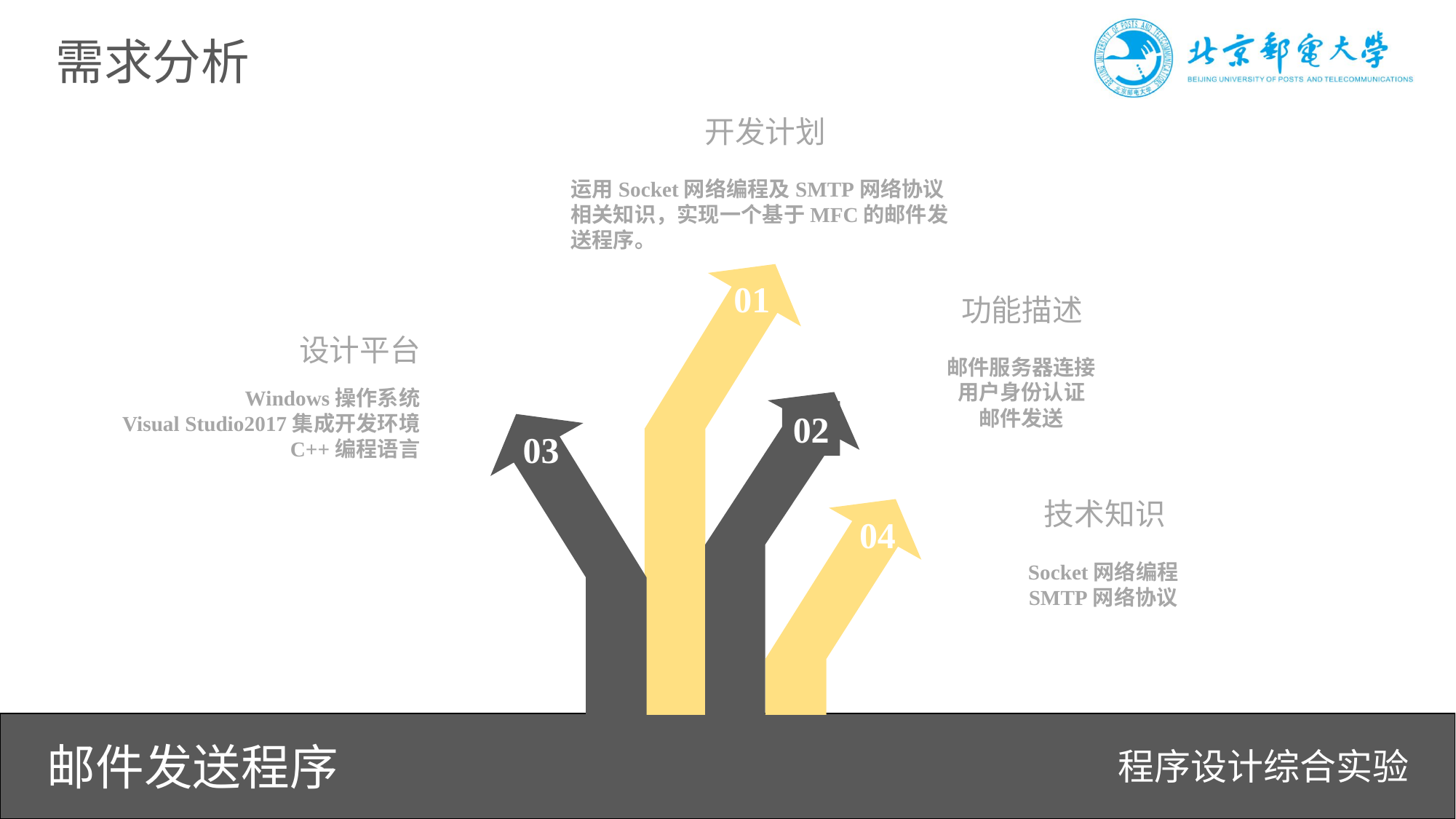

开发计划
运用Socket网络编程及SMTP网络协议相关知识，实现一个基于MFC的邮件发送程序。

01
功能描述
邮件服务器连接
用户身份认证
邮件发送
设计平台
Windows操作系统
Visual Studio2017集成开发环境
C++编程语言

02

03
技术知识
Socket网络编程
SMTP网络协议

04